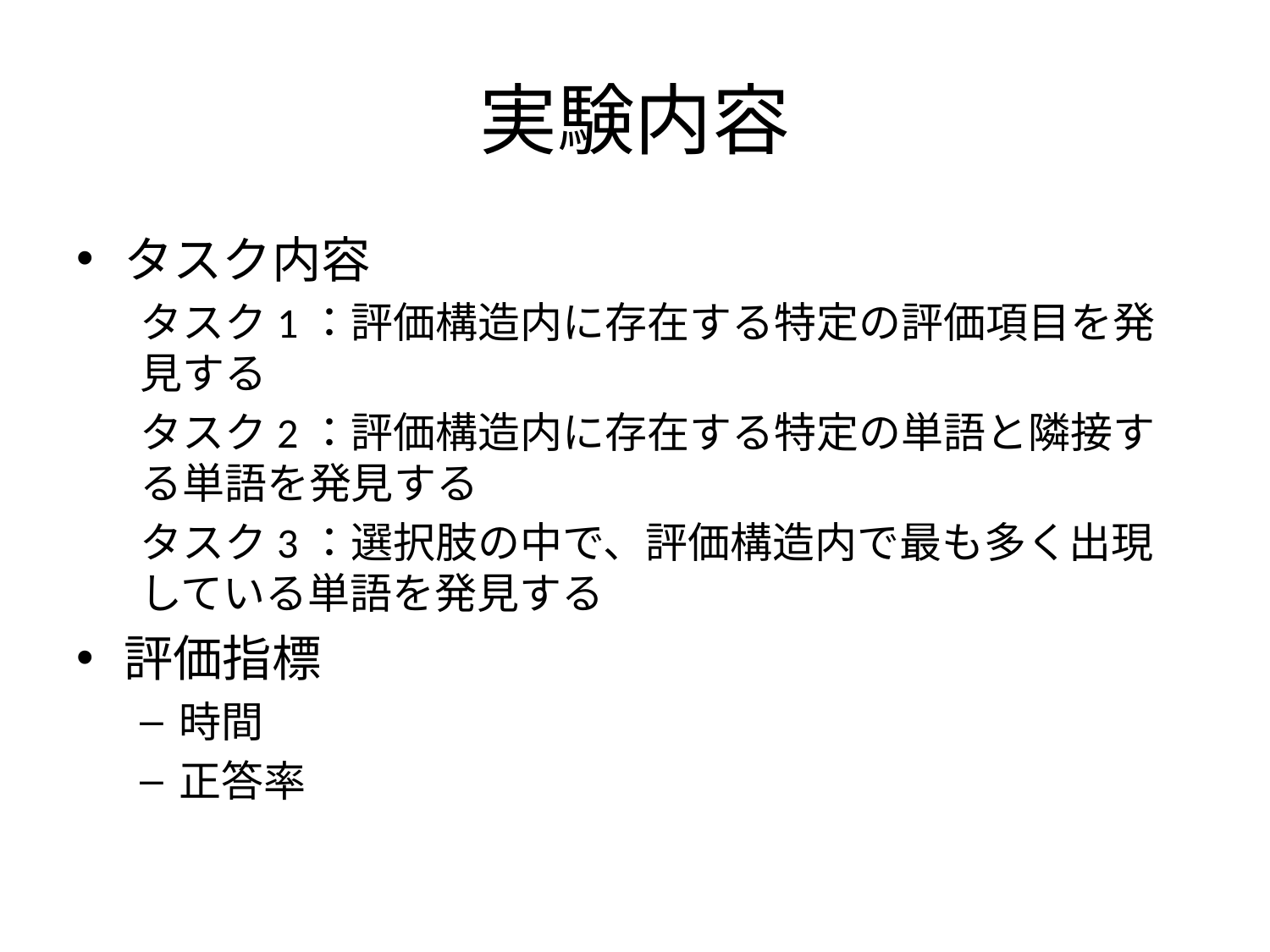

# 実験内容
タスク内容
タスク1：評価構造内に存在する特定の評価項目を発見する
タスク2：評価構造内に存在する特定の単語と隣接する単語を発見する
タスク3：選択肢の中で、評価構造内で最も多く出現している単語を発見する
評価指標
時間
正答率